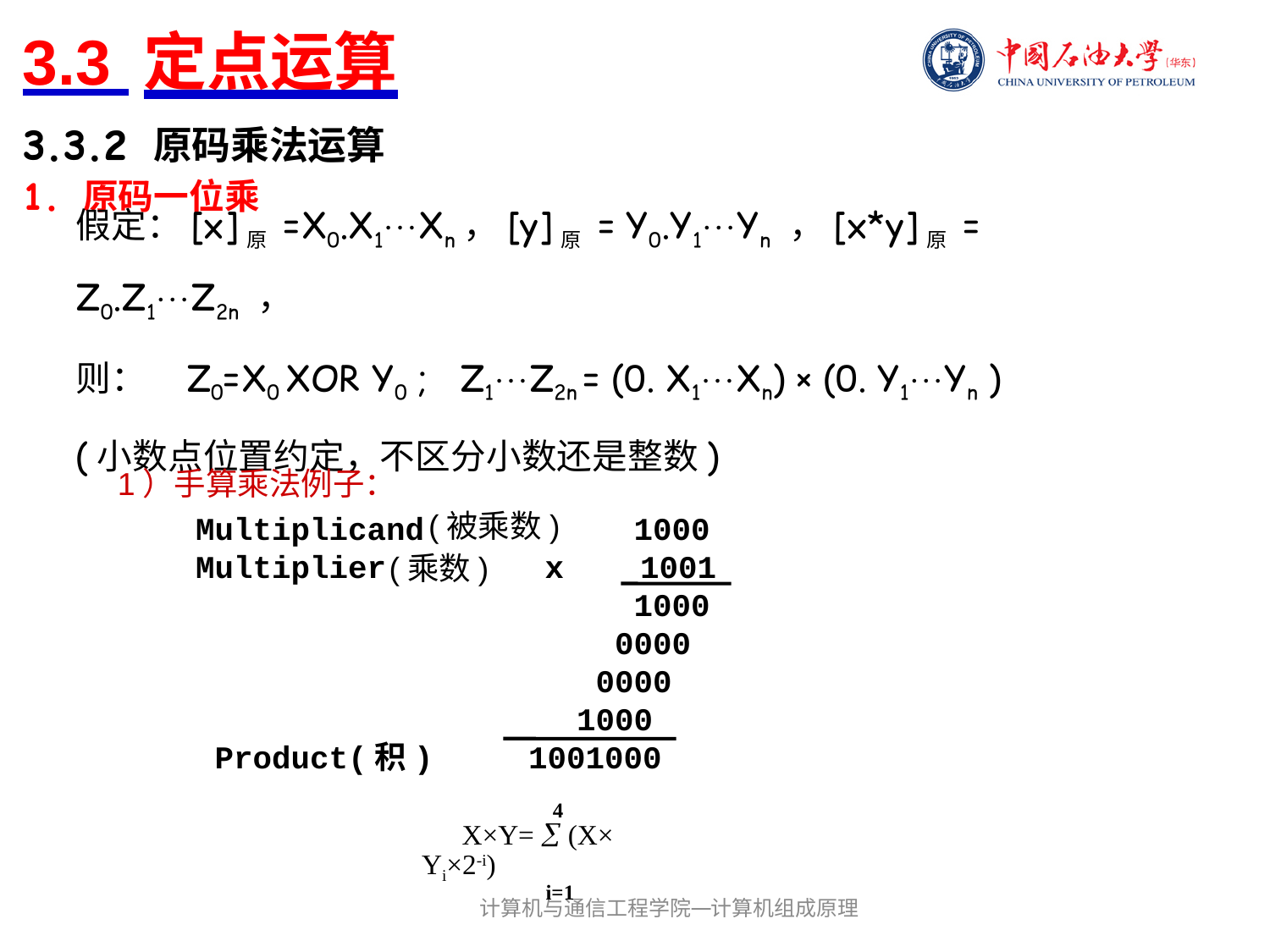

# 3.3 定点运算
3.3.2 原码乘法运算
1. 原码一位乘

假定：[x]原 =X0.X1…Xn，[y]原 = Y0.Y1…Yn ，[x*y]原 = Z0.Z1…Z2n ，
则：    Z0=X0 XOR Y0 ;   Z1…Z2n = (0. X1…Xn) × (0. Y1…Yn )
(小数点位置约定，不区分小数还是整数)
1）手算乘法例子：
(被乘数)
Multiplicand           1000
Multiplier	     x    1001
		 	   1000
		 	  0000
		 	 0000
		 	1000
 Product(积)     1001000
(乘数)

             4
X×Y= ∑ (X× Yi×2-i)
            i=1

计算机与通信工程学院—计算机组成原理
56